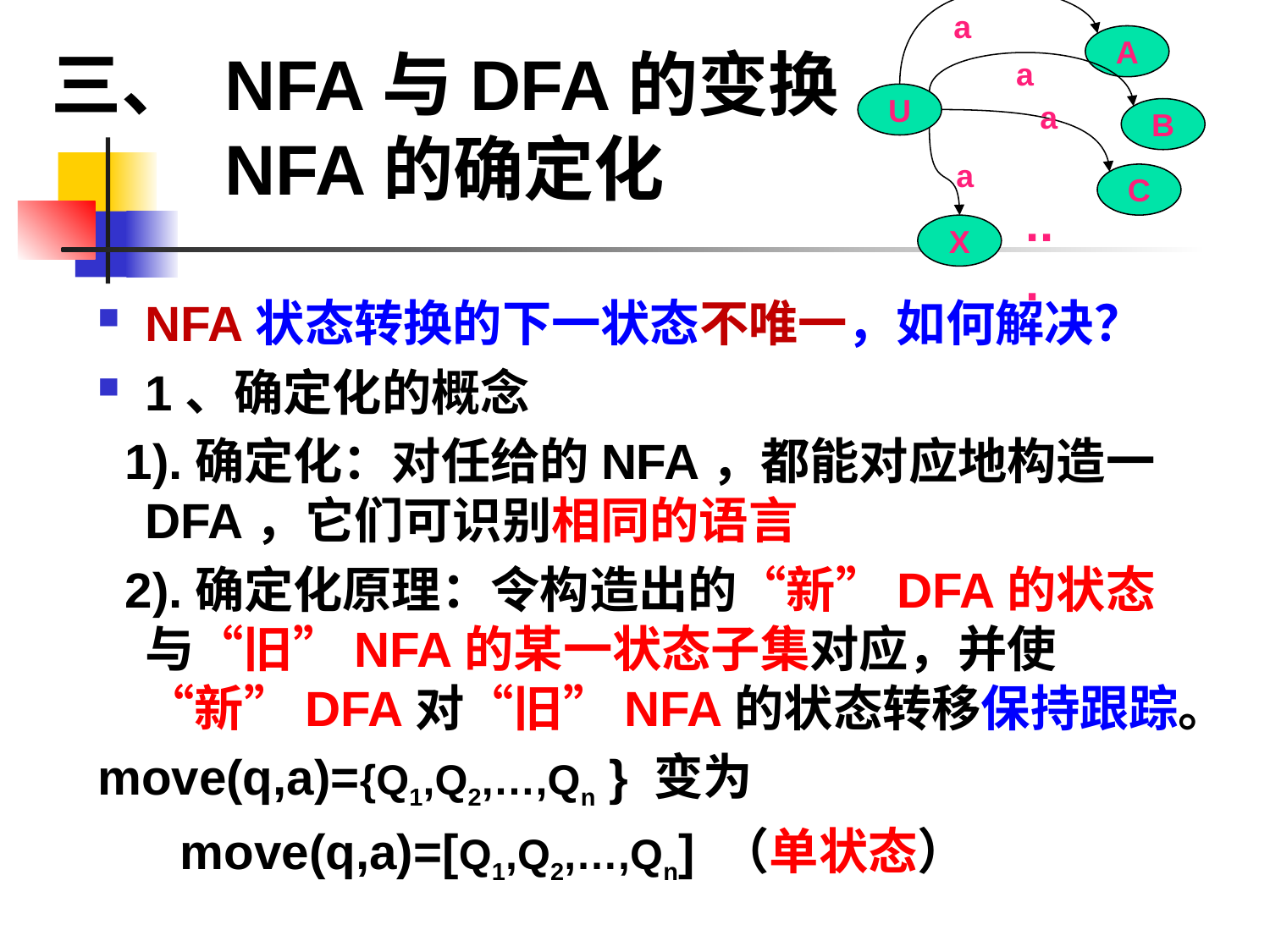

a
A
a
U
a
B
a
C
...
X
三、 NFA与DFA的变换
NFA的确定化
NFA状态转换的下一状态不唯一，如何解决？
1、确定化的概念
  1).确定化：对任给的NFA，都能对应地构造一DFA，它们可识别相同的语言
  2).确定化原理：令构造出的“新”DFA的状态与“旧”NFA的某一状态子集对应，并使“新”DFA对“旧”NFA的状态转移保持跟踪。
move(q,a)={Q1,Q2,…,Qn } 变为
      move(q,a)=[Q1,Q2,…,Qn] （单状态）